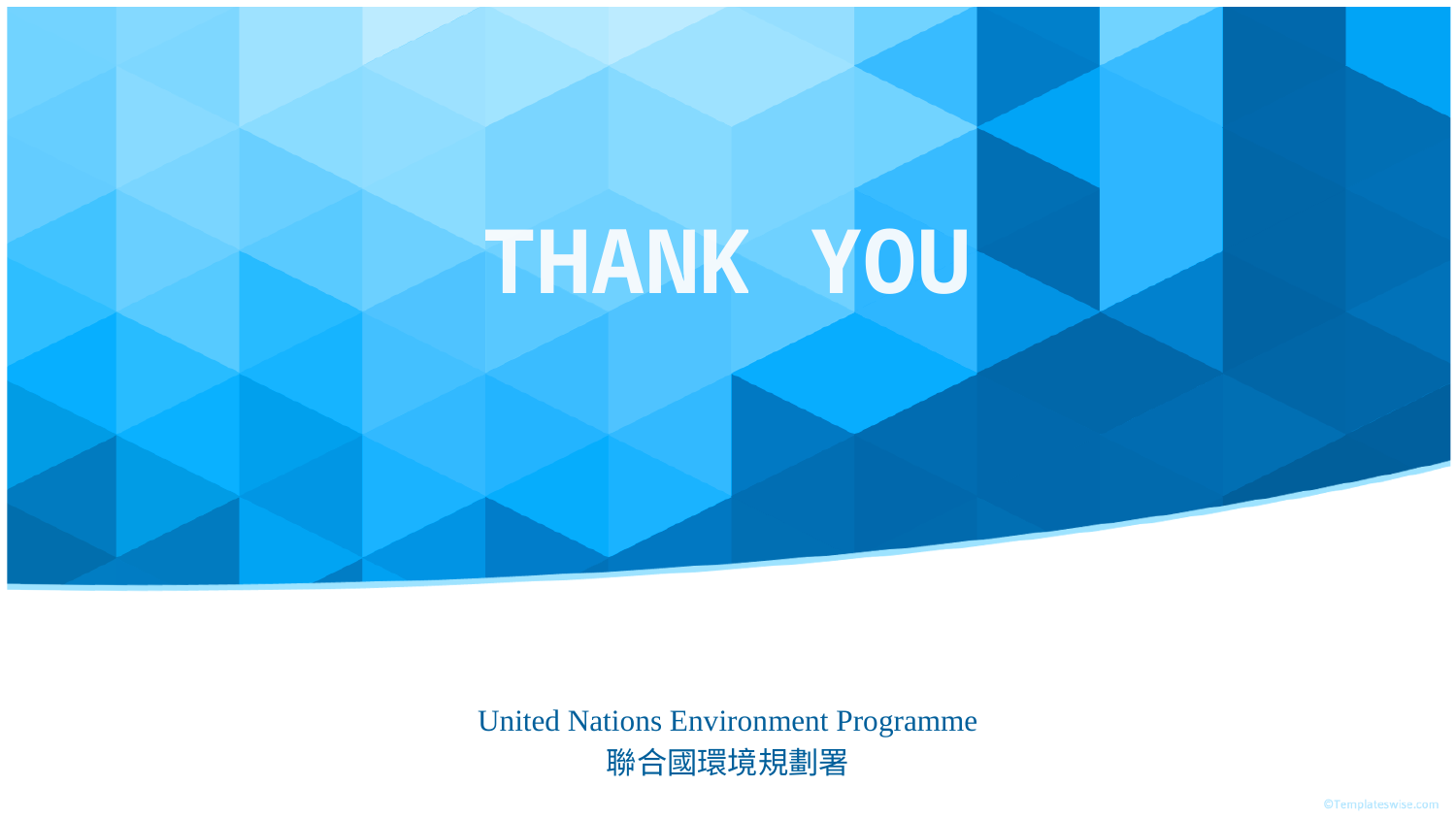

# THANK YOU
United Nations Environment Programme
聯合國環境規劃署